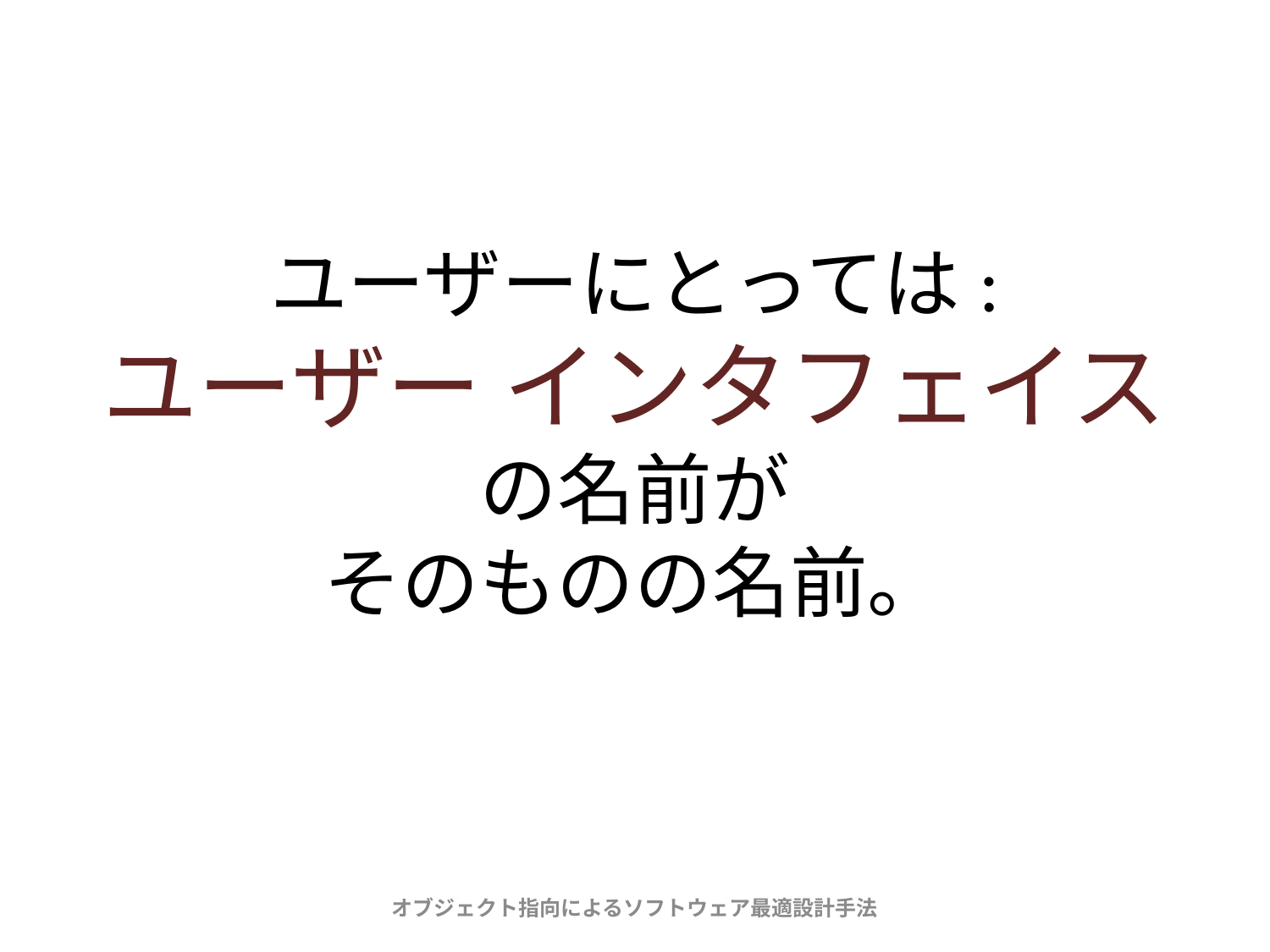

# ユーザーにとっては: ユーザー インタフェイス の名前が そのものの名前。
オブジェクト指向によるソフトウェア最適設計手法